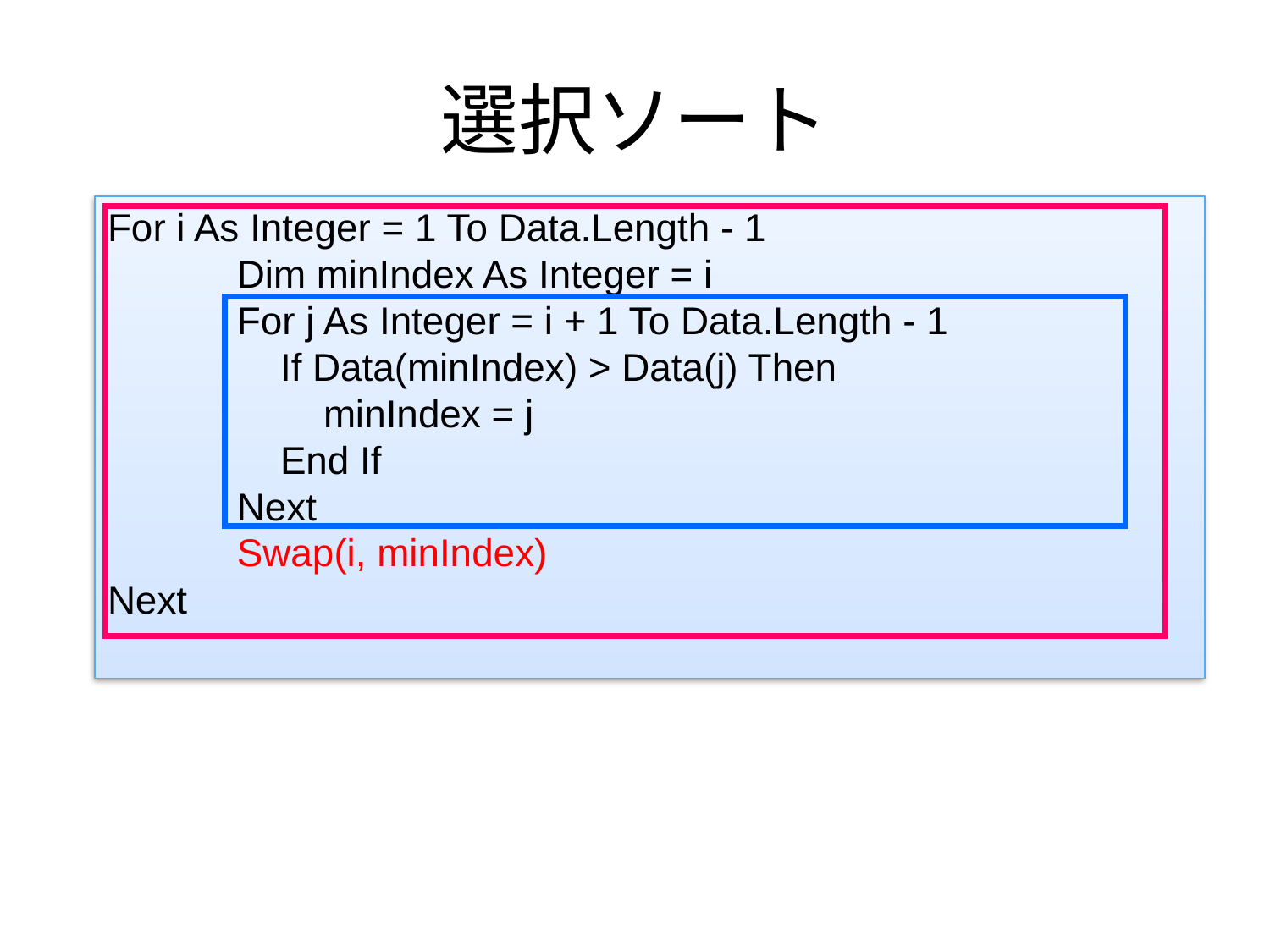

# 選択ソート
For i As Integer = 1 To Data.Length - 1
            Dim minIndex As Integer = i
            For j As Integer = i + 1 To Data.Length - 1
                If Data(minIndex) > Data(j) Then
                    minIndex = j
                End If
            Next
            Swap(i, minIndex)
Next